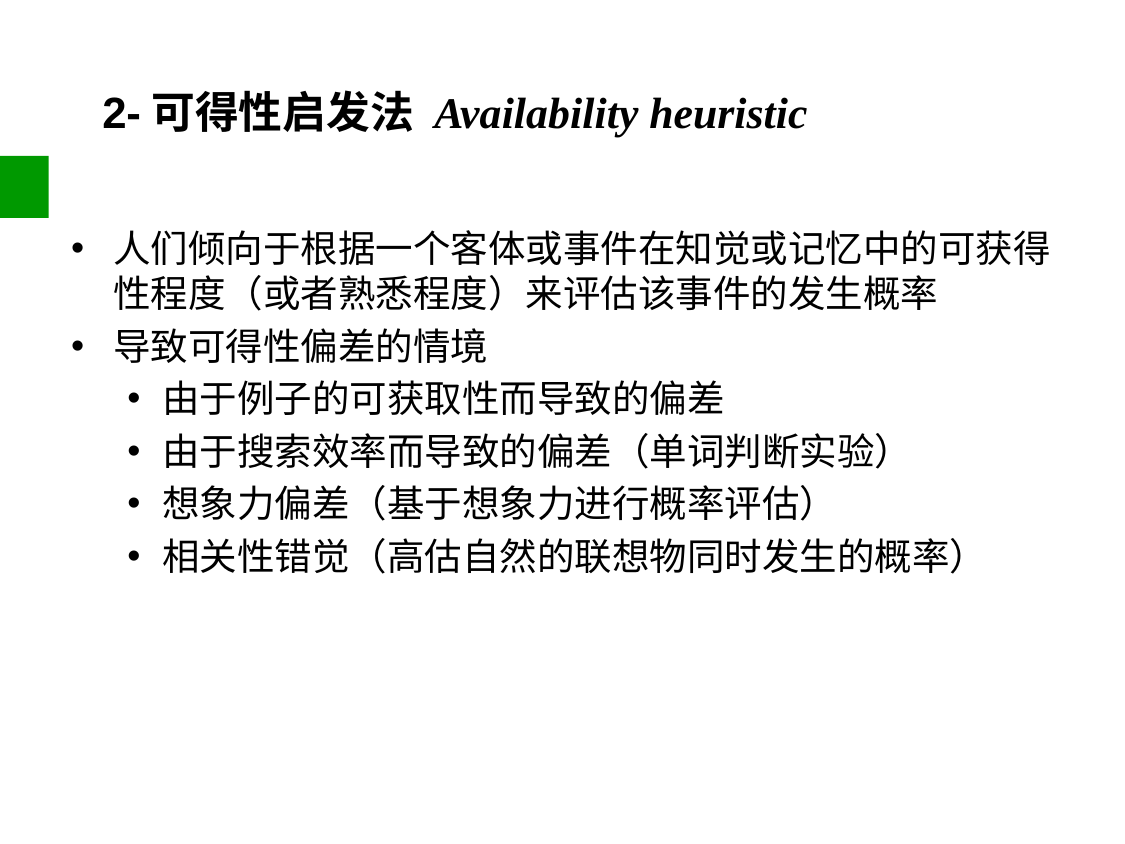

# 2-可得性启发法 Availability heuristic

人们倾向于根据一个客体或事件在知觉或记忆中的可获得性程度（或者熟悉程度）来评估该事件的发生概率
导致可得性偏差的情境
由于例子的可获取性而导致的偏差
由于搜索效率而导致的偏差（单词判断实验）
想象力偏差（基于想象力进行概率评估）
相关性错觉（高估自然的联想物同时发生的概率）

28